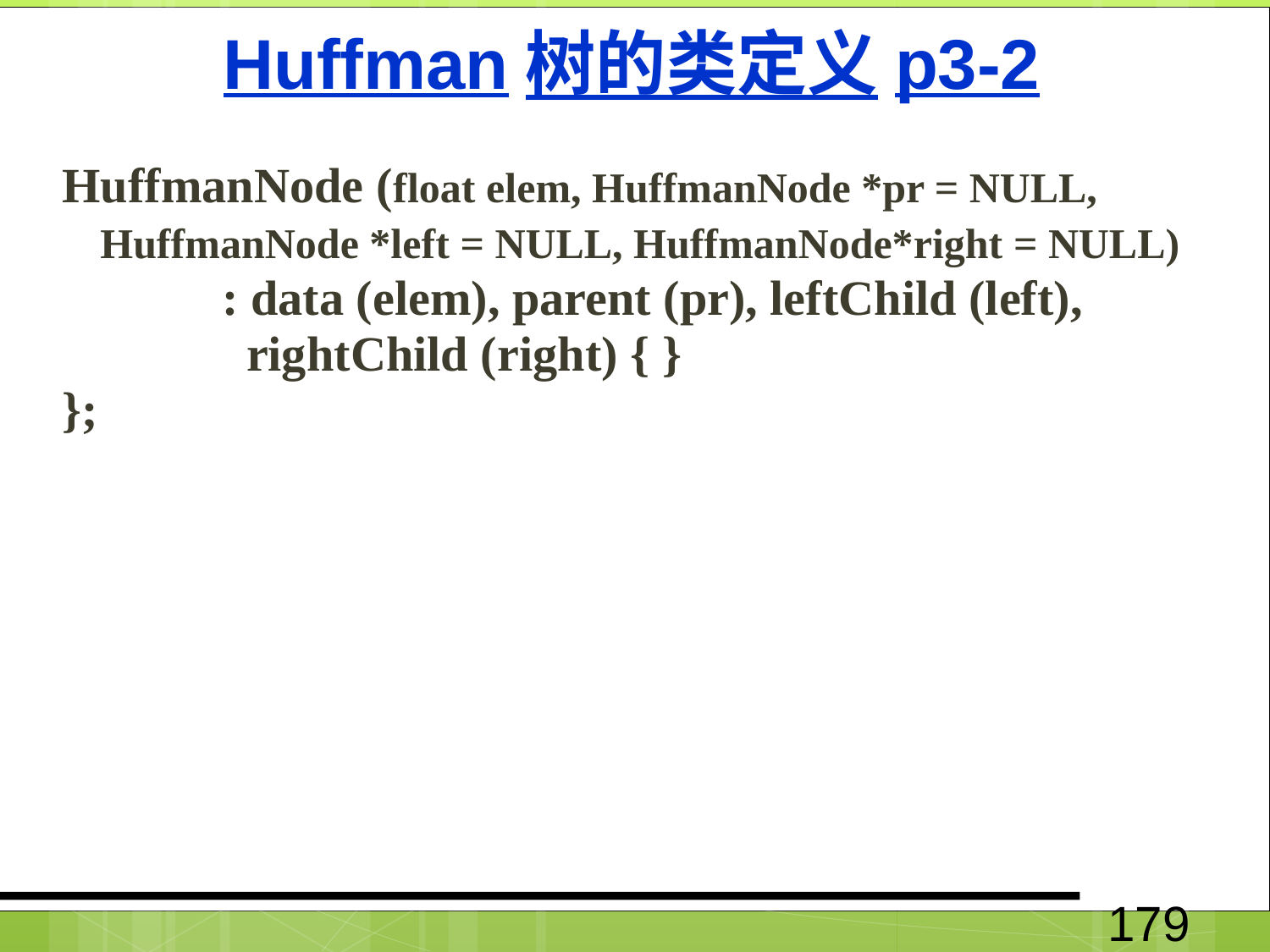

# Huffman树的类定义p3-2
HuffmanNode (float elem, HuffmanNode *pr = NULL, HuffmanNode *left = NULL, HuffmanNode*right = NULL)
             : data (elem), parent (pr), leftChild (left),
               rightChild (right) { }
};

179